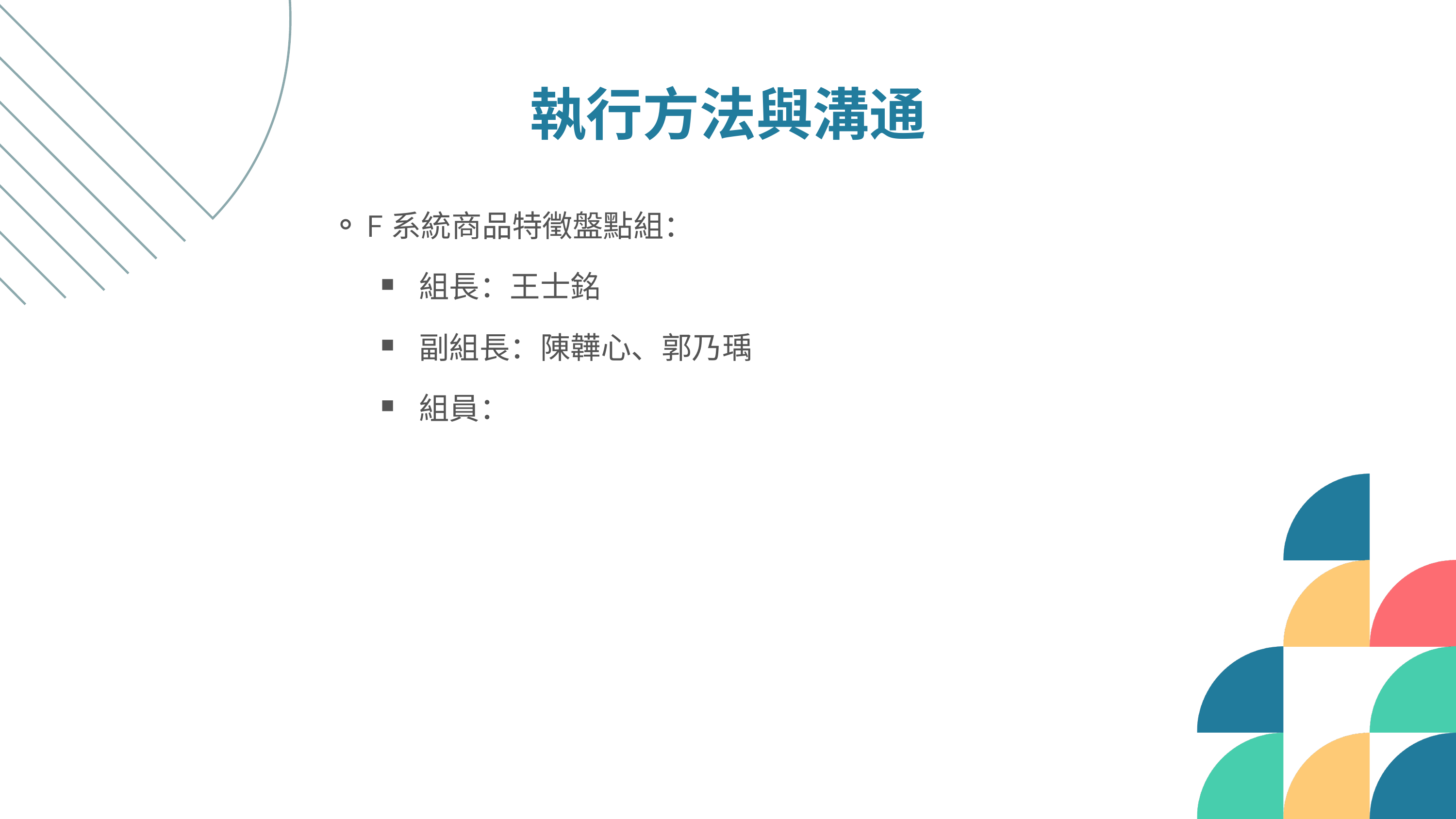

執行方法與溝通
F系統商品特徵盤點組：
組長：王士銘
副組長：陳韡心、郭乃瑀
組員：